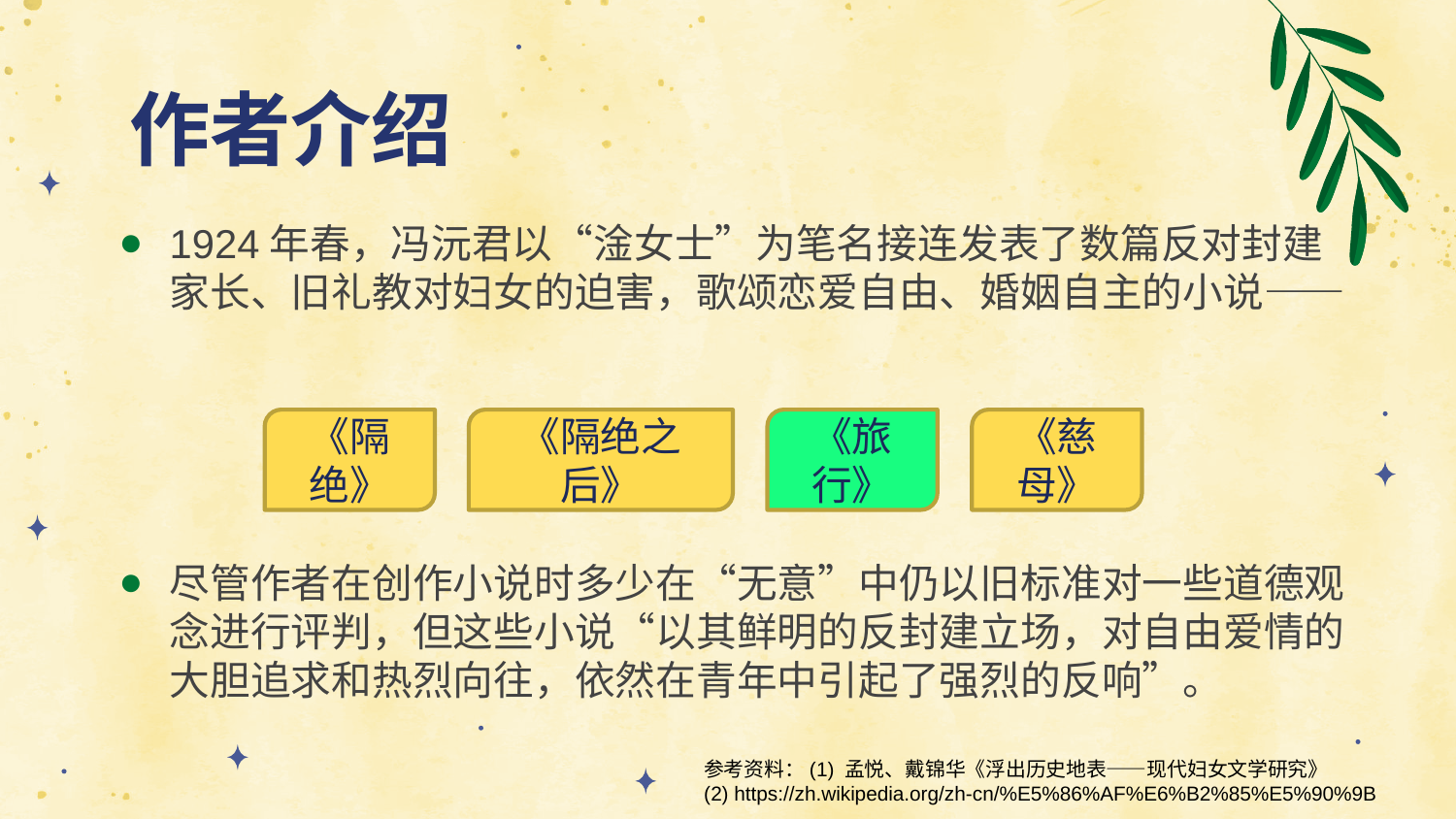

# 作者介绍
1924年春，冯沅君以“淦女士”为笔名接连发表了数篇反对封建家长、旧礼教对妇女的迫害，歌颂恋爱自由、婚姻自主的小说——

尽管作者在创作小说时多少在“无意”中仍以旧标准对一些道德观念进行评判，但这些小说“以其鲜明的反封建立场，对自由爱情的大胆追求和热烈向往，依然在青年中引起了强烈的反响”。
《隔绝》
《隔绝之后》
《旅行》
《慈母》
参考资料：(1) 孟悦、戴锦华《浮出历史地表——现代妇女文学研究》
(2) https://zh.wikipedia.org/zh-cn/%E5%86%AF%E6%B2%85%E5%90%9B